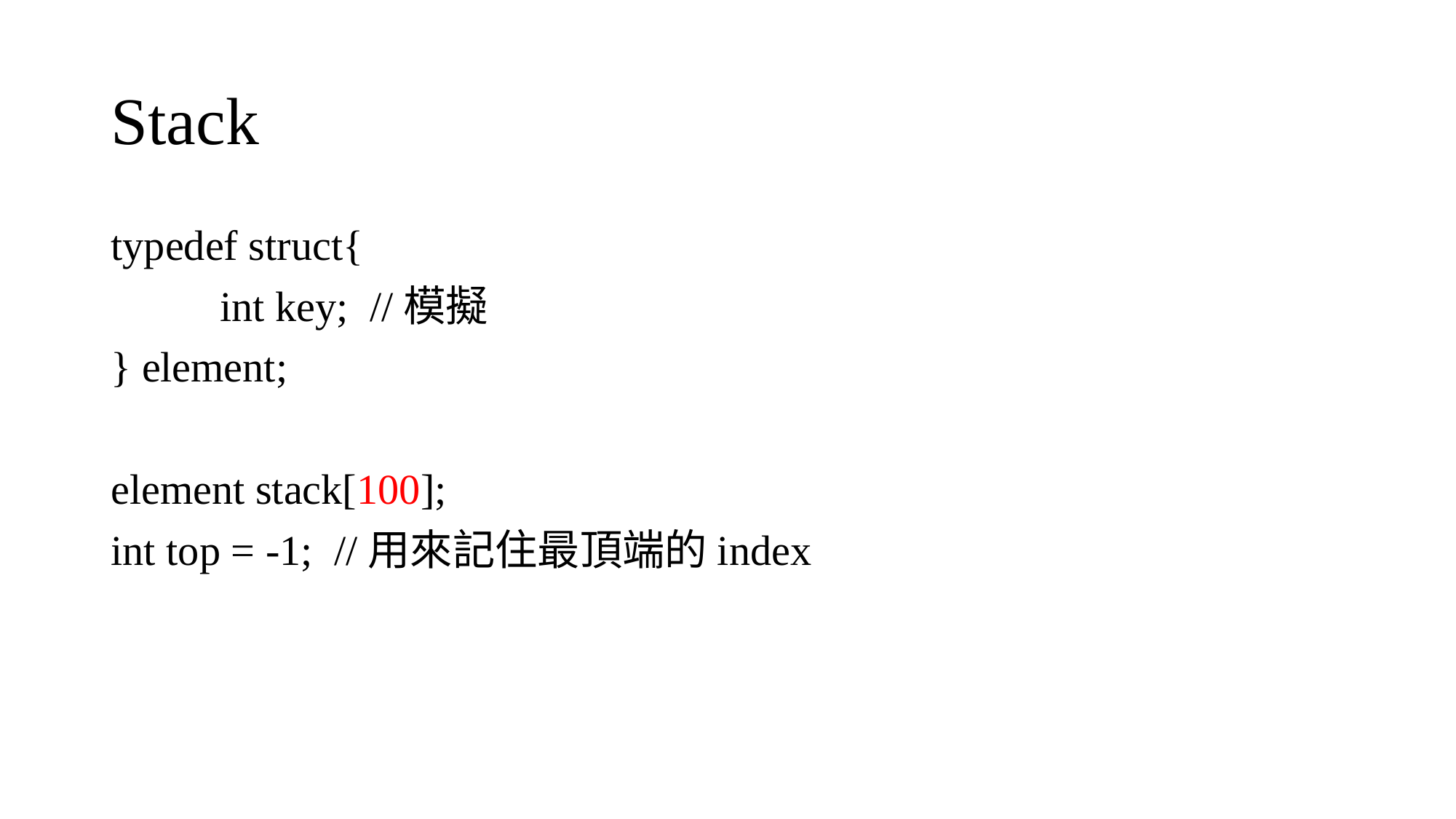

# Stack
typedef struct{
	int key;  //模擬
} element;

element stack[100];
int top = -1;  //用來記住最頂端的index